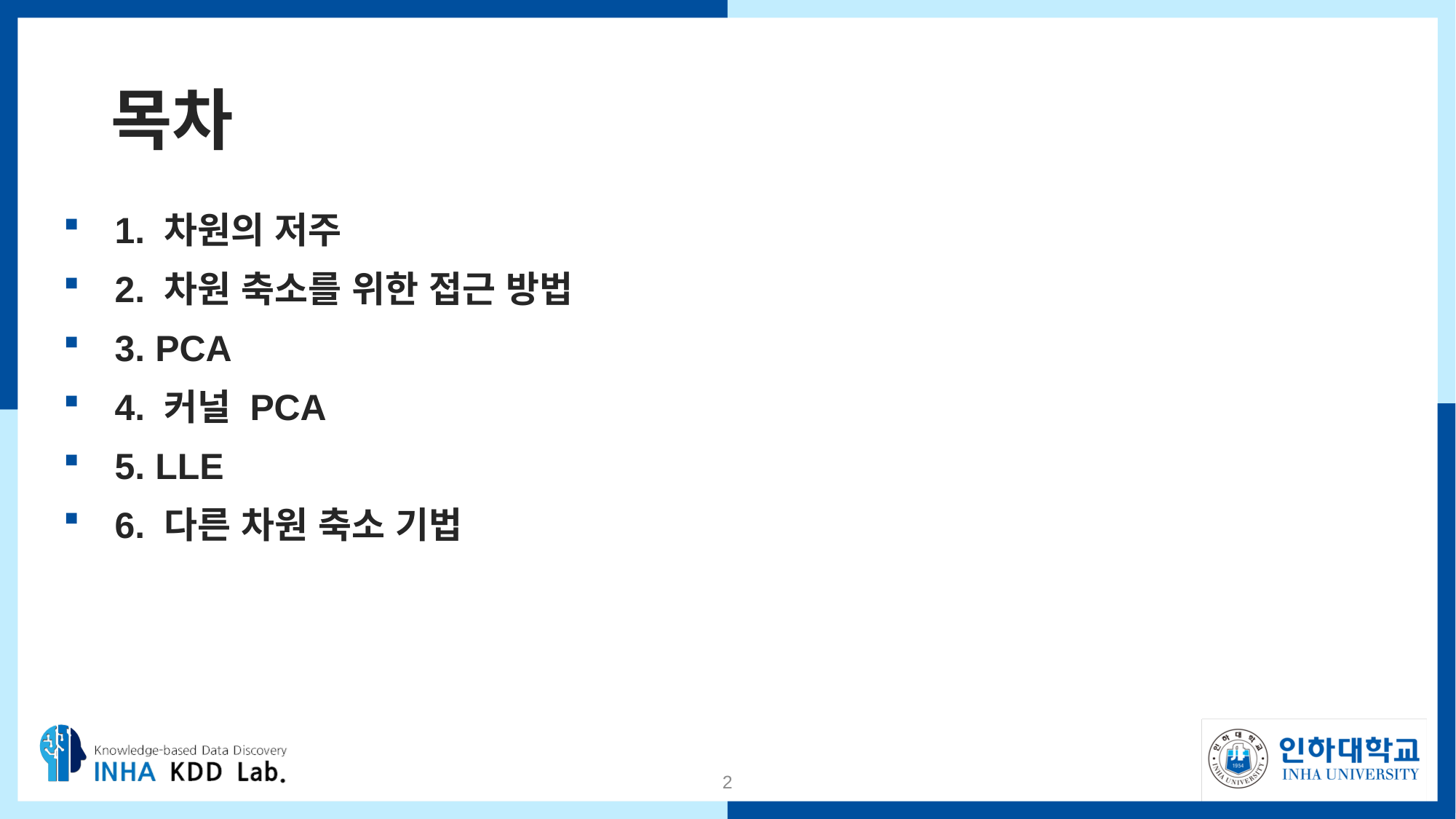

# 목차
1. 차원의 저주
2. 차원 축소를 위한 접근 방법
3. PCA
4. 커널 PCA
5. LLE
6. 다른 차원 축소 기법

2